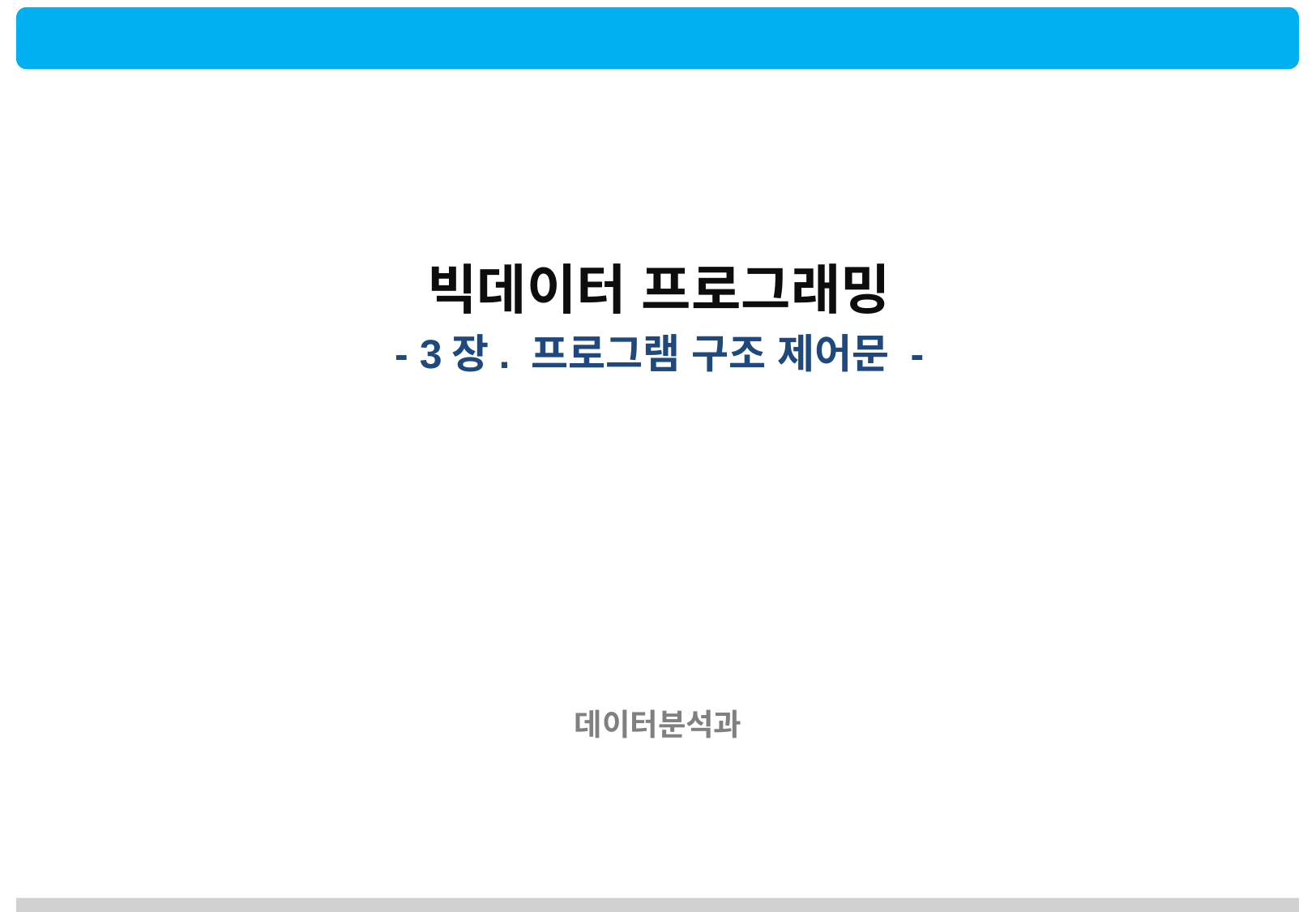

빅데이터 프로그래밍
- 3장. 프로그램 구조 제어문 -
데이터분석과